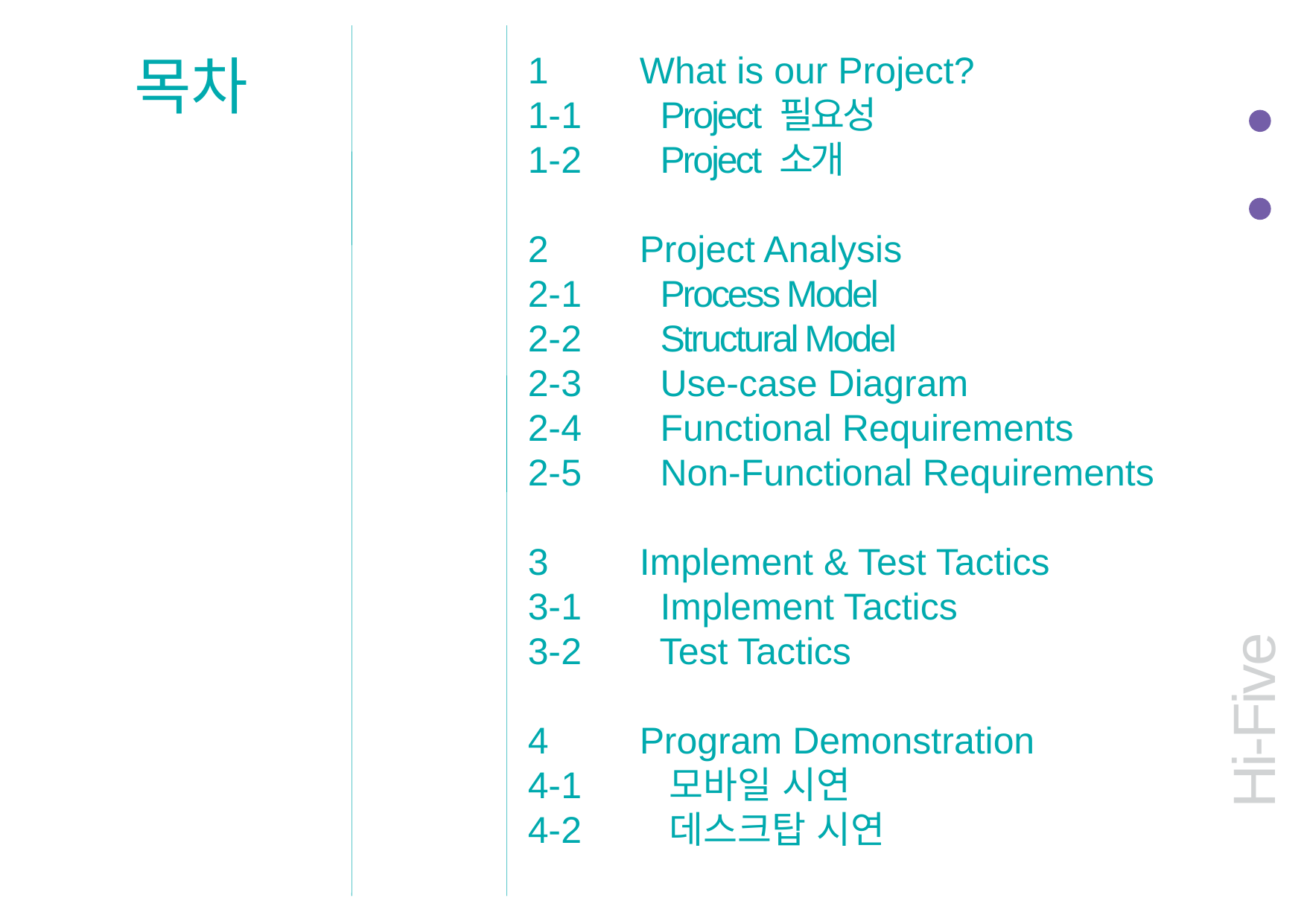

1	What is our Project?
1-1	  Project 필요성
1-2	  Project 소개

2	Project Analysis
2-1	  Process Model
2-2	  Structural Model
2-3	  Use-case Diagram
2-4	  Functional Requirements
2-5	  Non-Functional Requirements

3	Implement & Test Tactics
3-1	  Implement Tactics
3-2	  Test Tactics

4	Program Demonstration
4-1	  모바일 시연
4-2	  데스크탑 시연

목차
Hi-Five